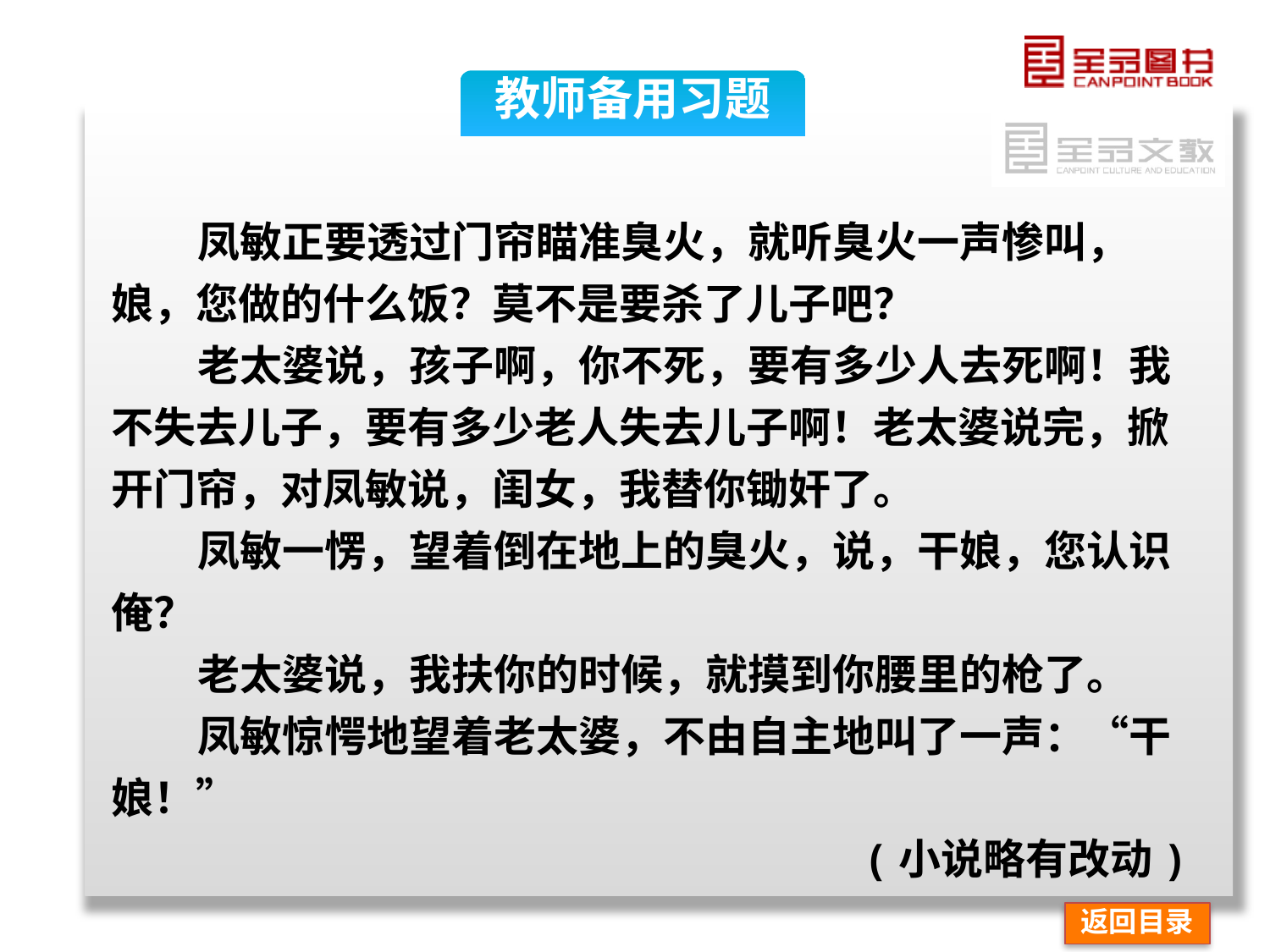

教师备用习题
凤敏正要透过门帘瞄准臭火，就听臭火一声惨叫，娘，您做的什么饭？莫不是要杀了儿子吧？
老太婆说，孩子啊，你不死，要有多少人去死啊！我不失去儿子，要有多少老人失去儿子啊！老太婆说完，掀开门帘，对凤敏说，闺女，我替你锄奸了。
凤敏一愣，望着倒在地上的臭火，说，干娘，您认识俺？
老太婆说，我扶你的时候，就摸到你腰里的枪了。
凤敏惊愕地望着老太婆，不由自主地叫了一声：“干娘！”
(小说略有改动)
返回目录